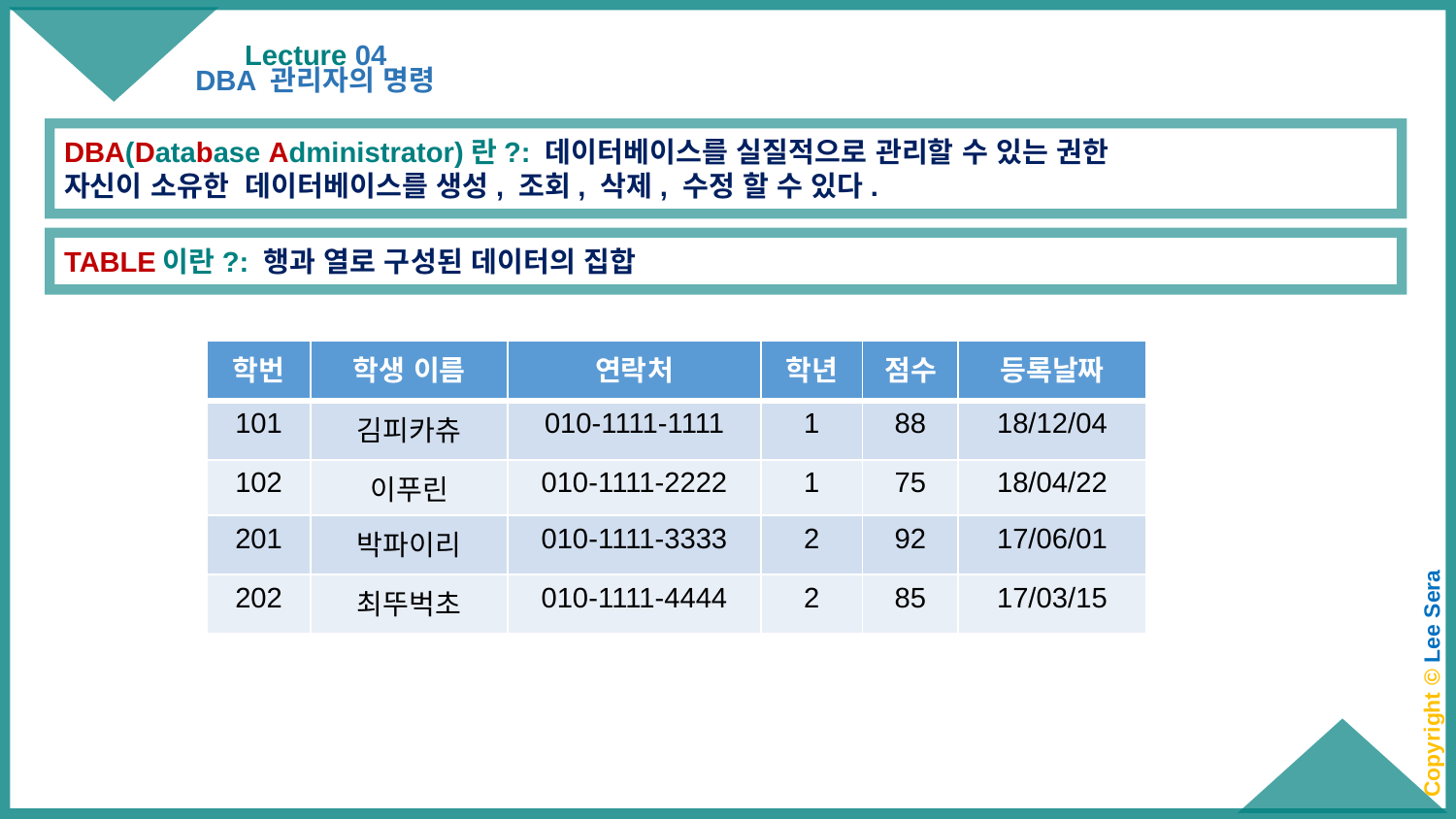

# Lecture 04
DBA 관리자의 명령
DBA(Database Administrator)란?: 데이터베이스를 실질적으로 관리할 수 있는 권한
자신이 소유한  데이터베이스를 생성, 조회, 삭제, 수정 할 수 있다.
TABLE이란?: 행과 열로 구성된 데이터의 집합
| 학번 | 학생 이름 | 연락처 | 학년 | 점수 | 등록날짜 |
| --- | --- | --- | --- | --- | --- |
| 101 | 김피카츄 | 010-1111-1111 | 1 | 88 | 18/12/04 |
| 102 | 이푸린 | 010-1111-2222 | 1 | 75 | 18/04/22 |
| 201 | 박파이리 | 010-1111-3333 | 2 | 92 | 17/06/01 |
| 202 | 최뚜벅초 | 010-1111-4444 | 2 | 85 | 17/03/15 |
Copyright © Lee Sera